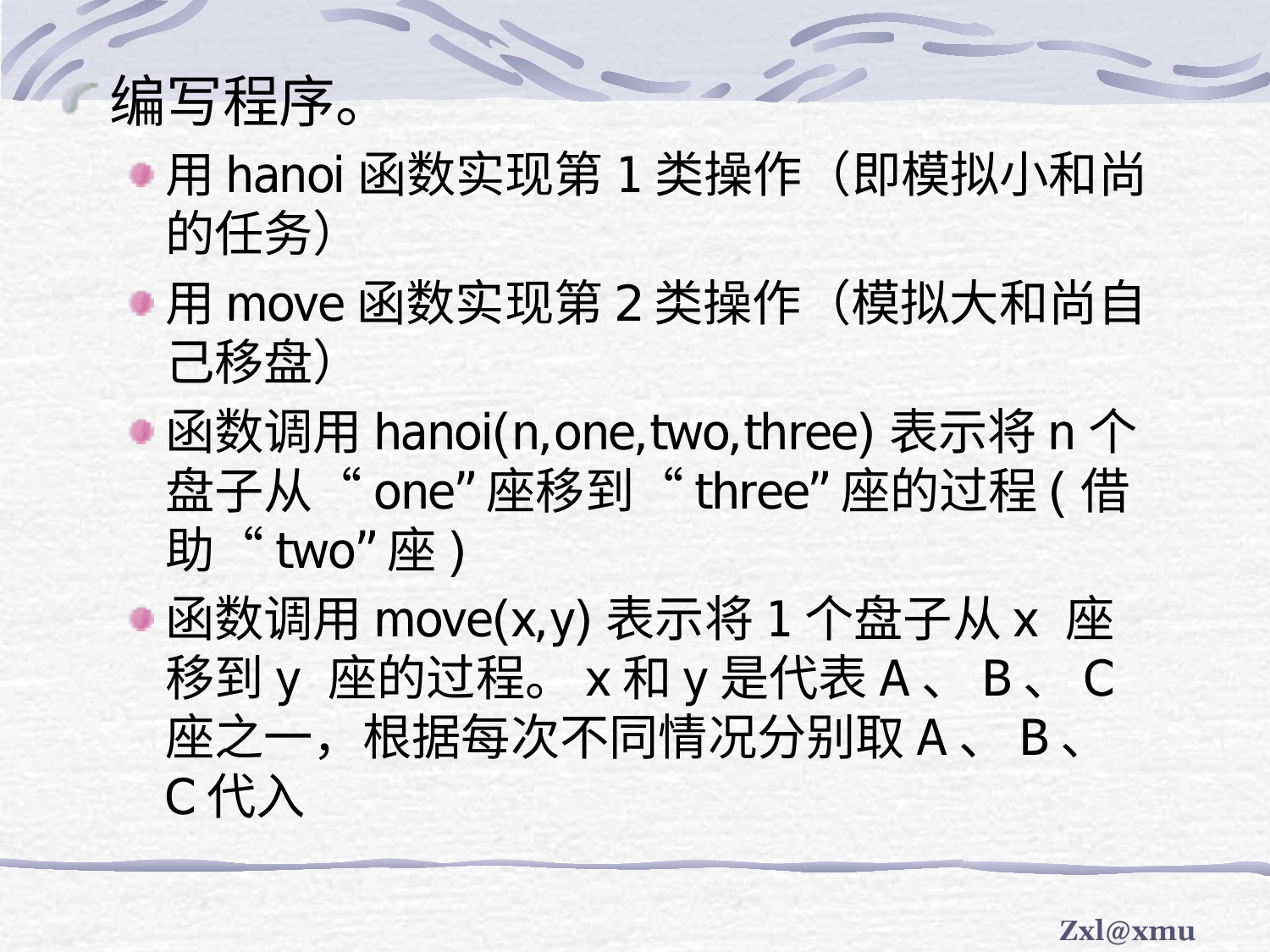

编写程序。
用hanoi函数实现第1类操作（即模拟小和尚的任务）
用move函数实现第2类操作（模拟大和尚自己移盘）
函数调用hanoi(n,one,two,three)表示将n个盘子从“one”座移到“three”座的过程(借助“two”座)
函数调用move(x,y)表示将1个盘子从x 座移到y 座的过程。x和y是代表A、B、C座之一，根据每次不同情况分别取A、B、C代入